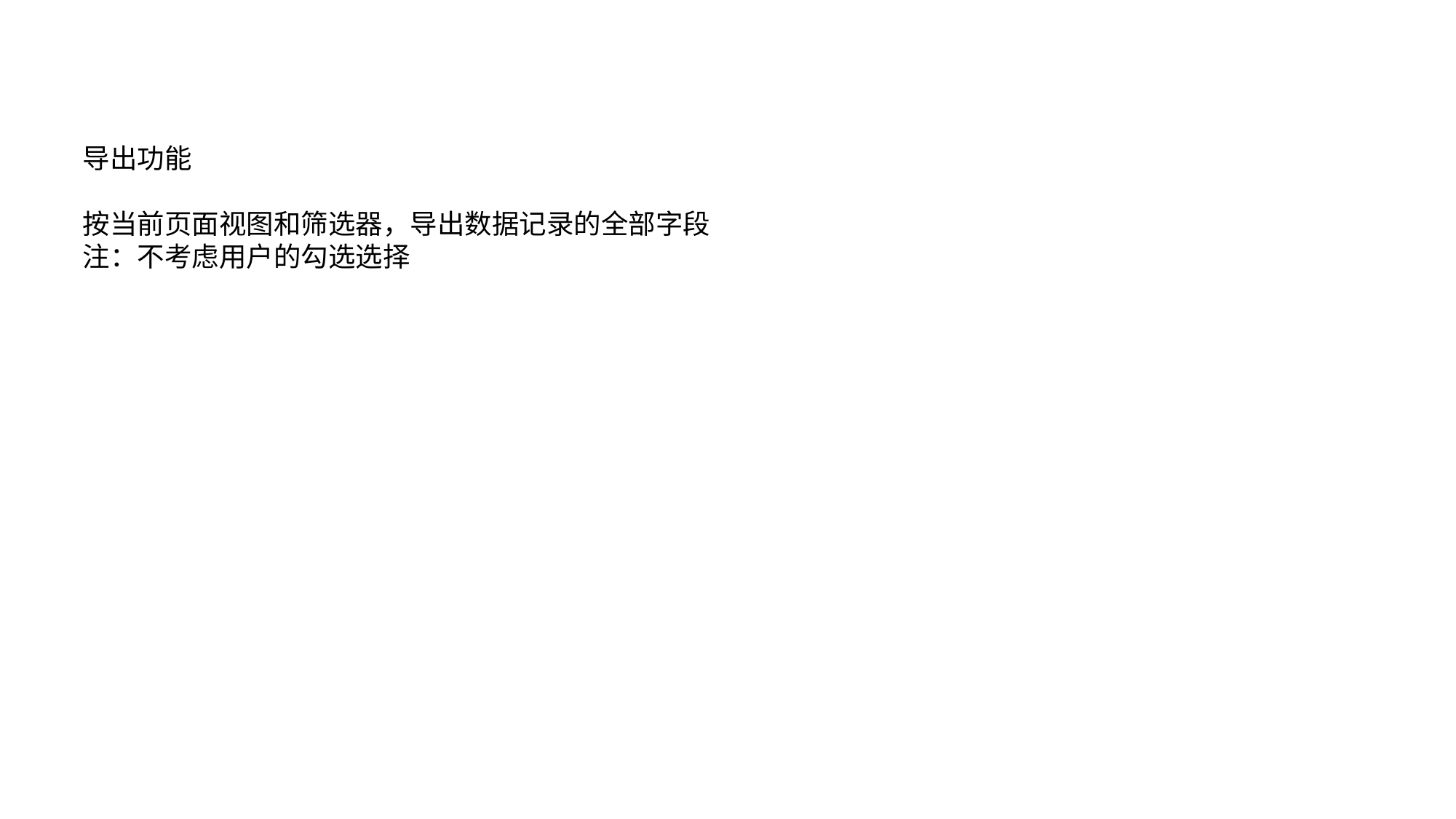

导出功能

按当前页面视图和筛选器，导出数据记录的全部字段
注：不考虑用户的勾选选择